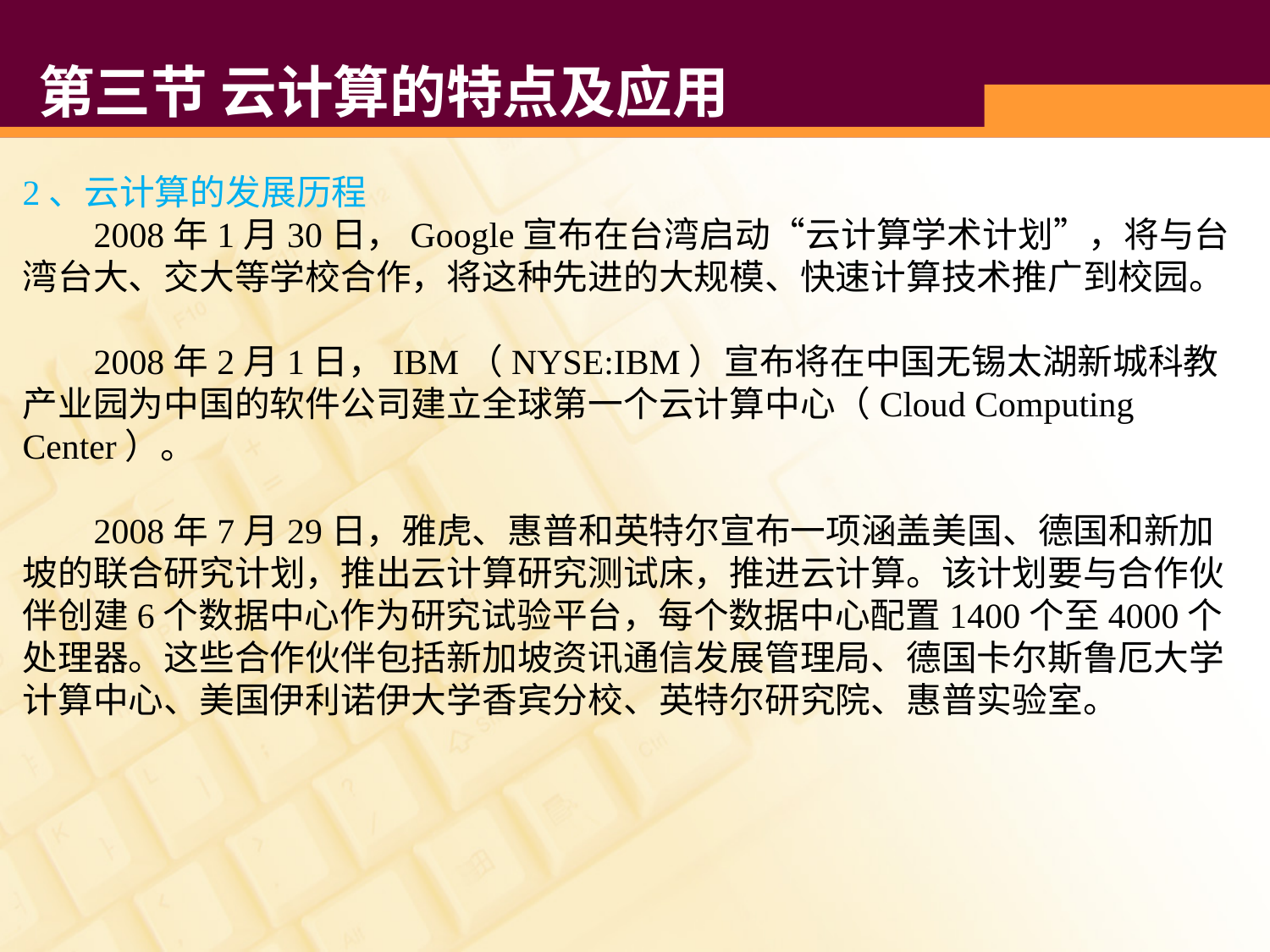

# 第三节 云计算的特点及应用
2、云计算的发展历程
        2008年1月30日，Google宣布在台湾启动“云计算学术计划”，将与台湾台大、交大等学校合作，将这种先进的大规模、快速计算技术推广到校园。

        2008年2月1日，IBM（NYSE:IBM）宣布将在中国无锡太湖新城科教产业园为中国的软件公司建立全球第一个云计算中心（Cloud Computing Center）。

        2008年7月29日，雅虎、惠普和英特尔宣布一项涵盖美国、德国和新加坡的联合研究计划，推出云计算研究测试床，推进云计算。该计划要与合作伙伴创建6个数据中心作为研究试验平台，每个数据中心配置1400个至4000个处理器。这些合作伙伴包括新加坡资讯通信发展管理局、德国卡尔斯鲁厄大学计算中心、美国伊利诺伊大学香宾分校、英特尔研究院、惠普实验室。